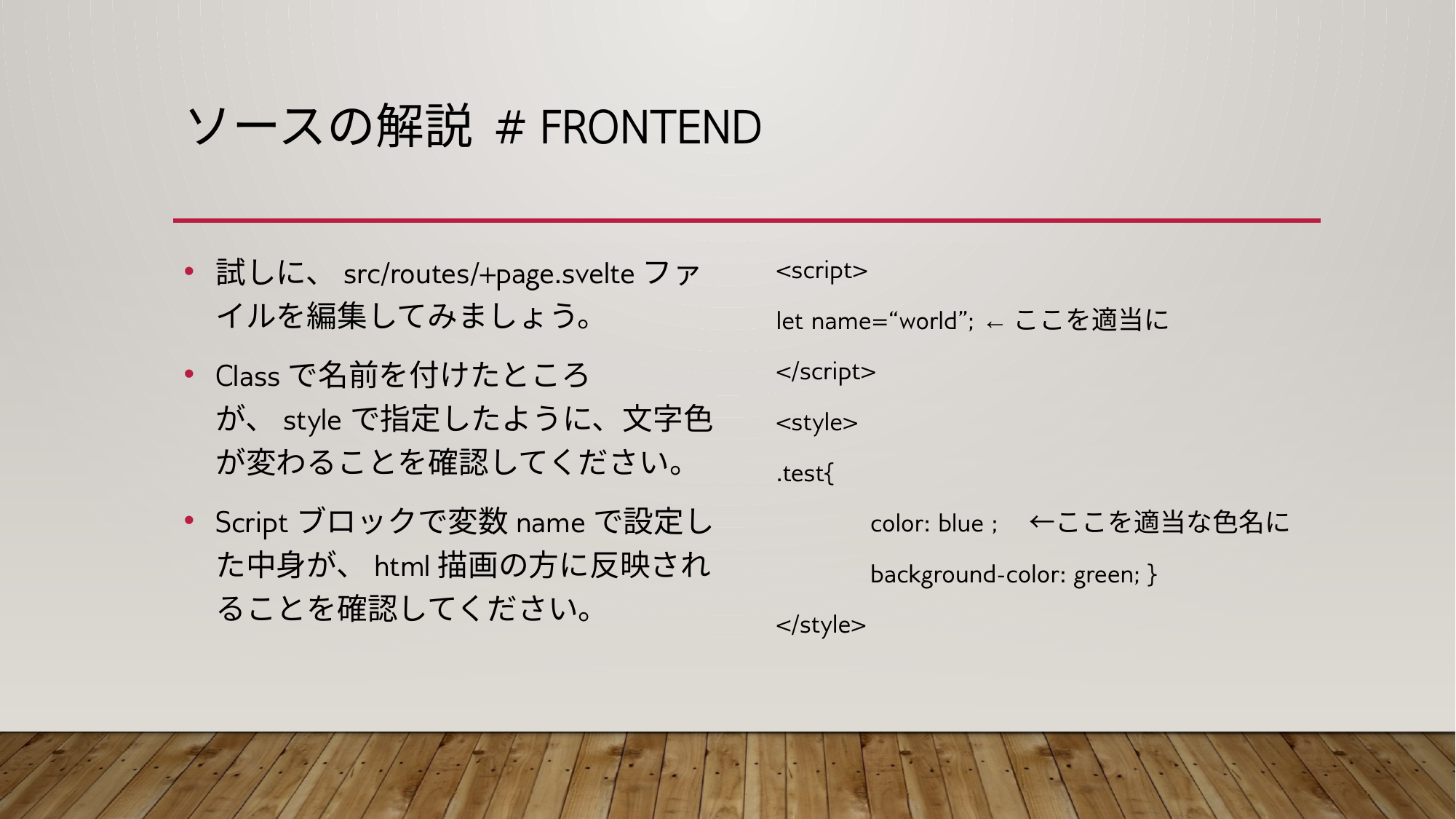

# ソースの解説 # frontend
試しに、src/routes/+page.svelteファイルを編集してみましょう。
Classで名前を付けたところが、styleで指定したように、文字色が変わることを確認してください。
Scriptブロックで変数nameで設定した中身が、html描画の方に反映されることを確認してください。
<script>
let name=“world”; ←ここを適当に
</script>
<style>
.test{
	color: blue ;　←ここを適当な色名に
	background-color: green; }
</style>